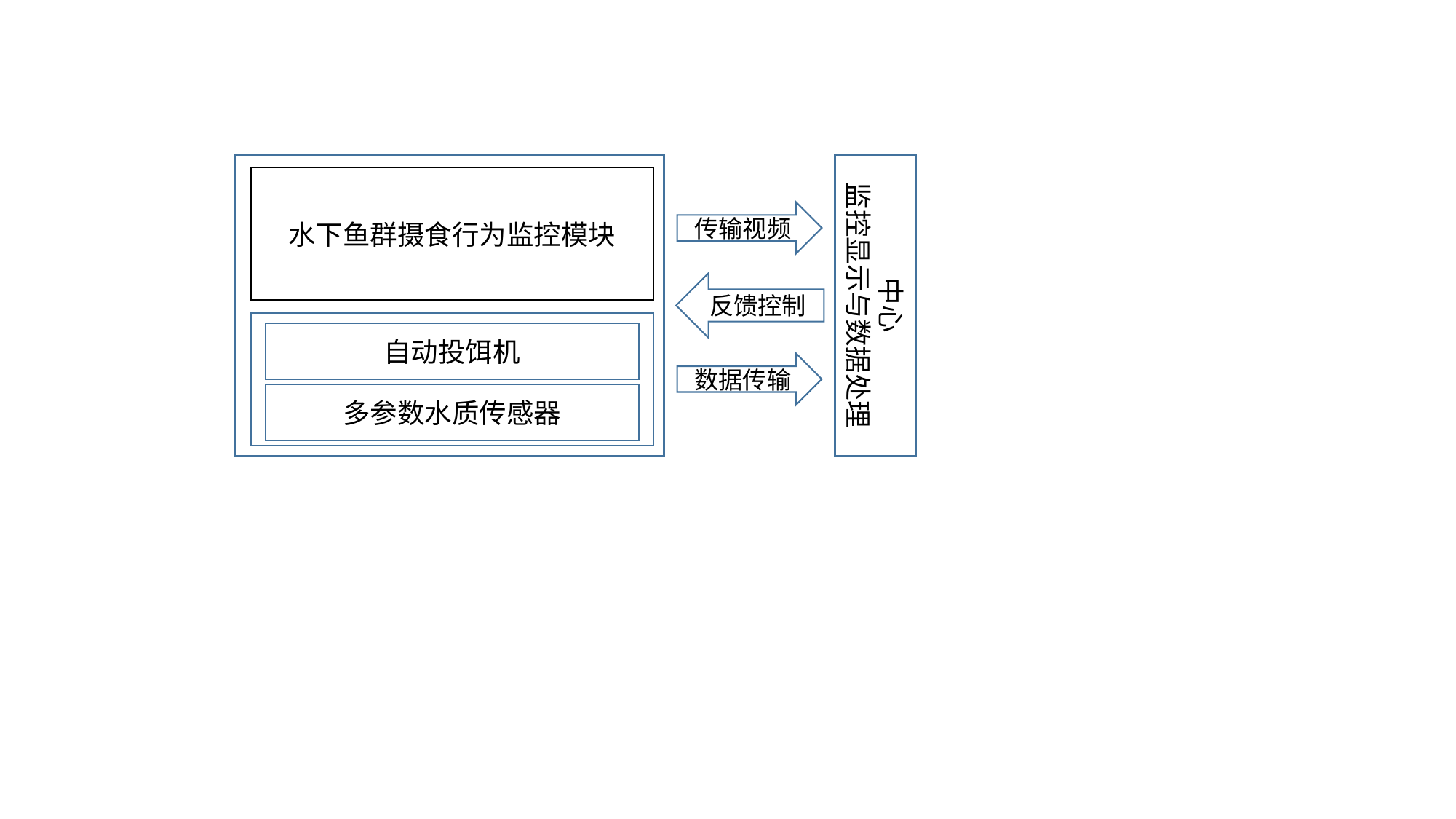

中心
监控显示与数据处理
水下鱼群摄食行为监控模块
传输视频
反馈控制

自动投饵机
数据传输
多参数水质传感器